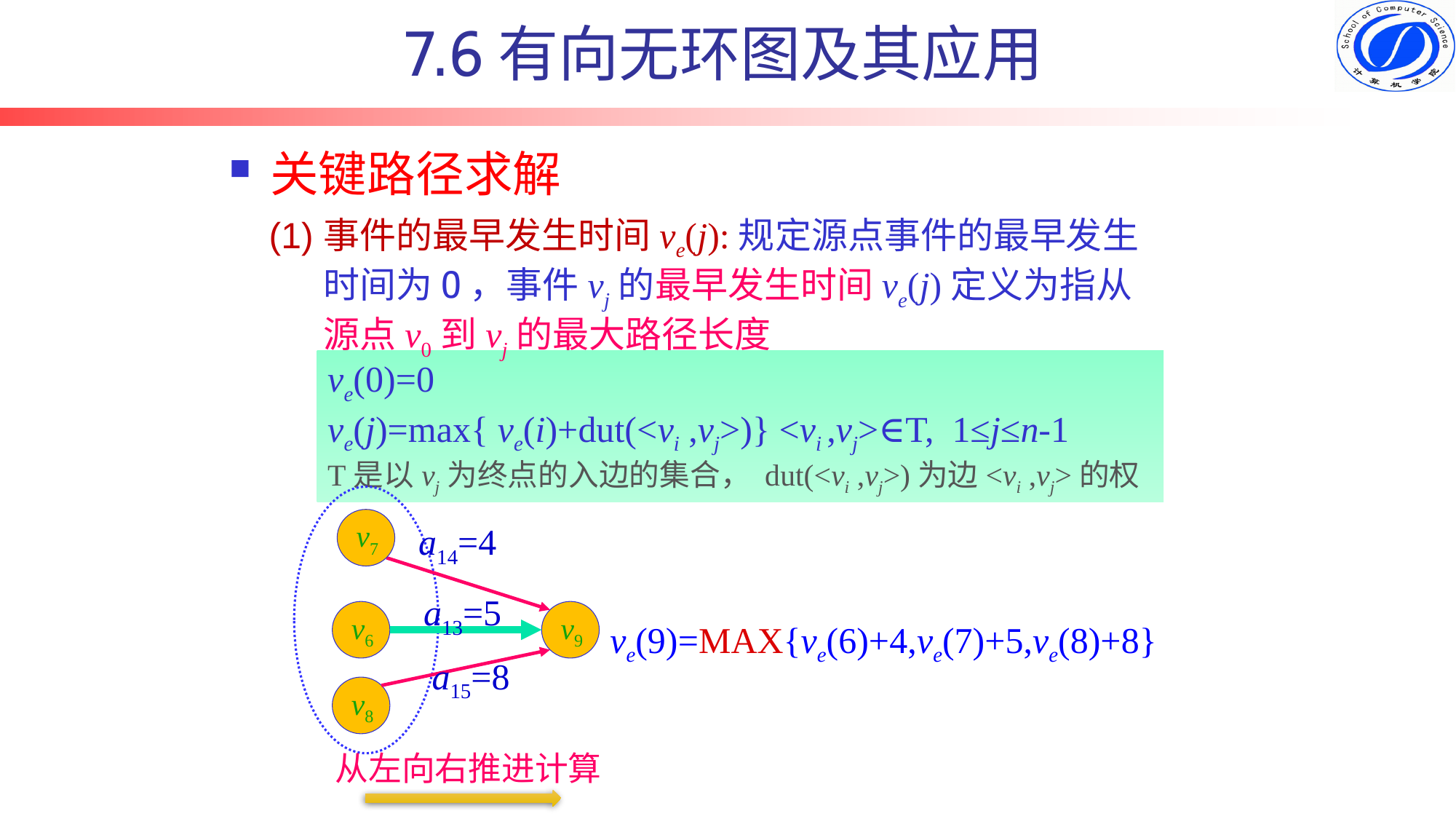

7.6有向无环图及其应用
关键路径求解
事件的最早发生时间ve(j):规定源点事件的最早发生时间为0，事件vj的最早发生时间ve(j)定义为指从源点v0到vj的最大路径长度
ve(0)=0
ve(j)=max{ ve(i)+dut(<vi ,vj>)} <vi ,vj>∈T,  1≤j≤n-1
T是以vj为终点的入边的集合， dut(<vi ,vj>)为边<vi ,vj>的权

v7
a14=4
a13=5
v6
v9
a15=8
v8
ve(9)=MAX{ve(6)+4,ve(7)+5,ve(8)+8}
从左向右推进计算